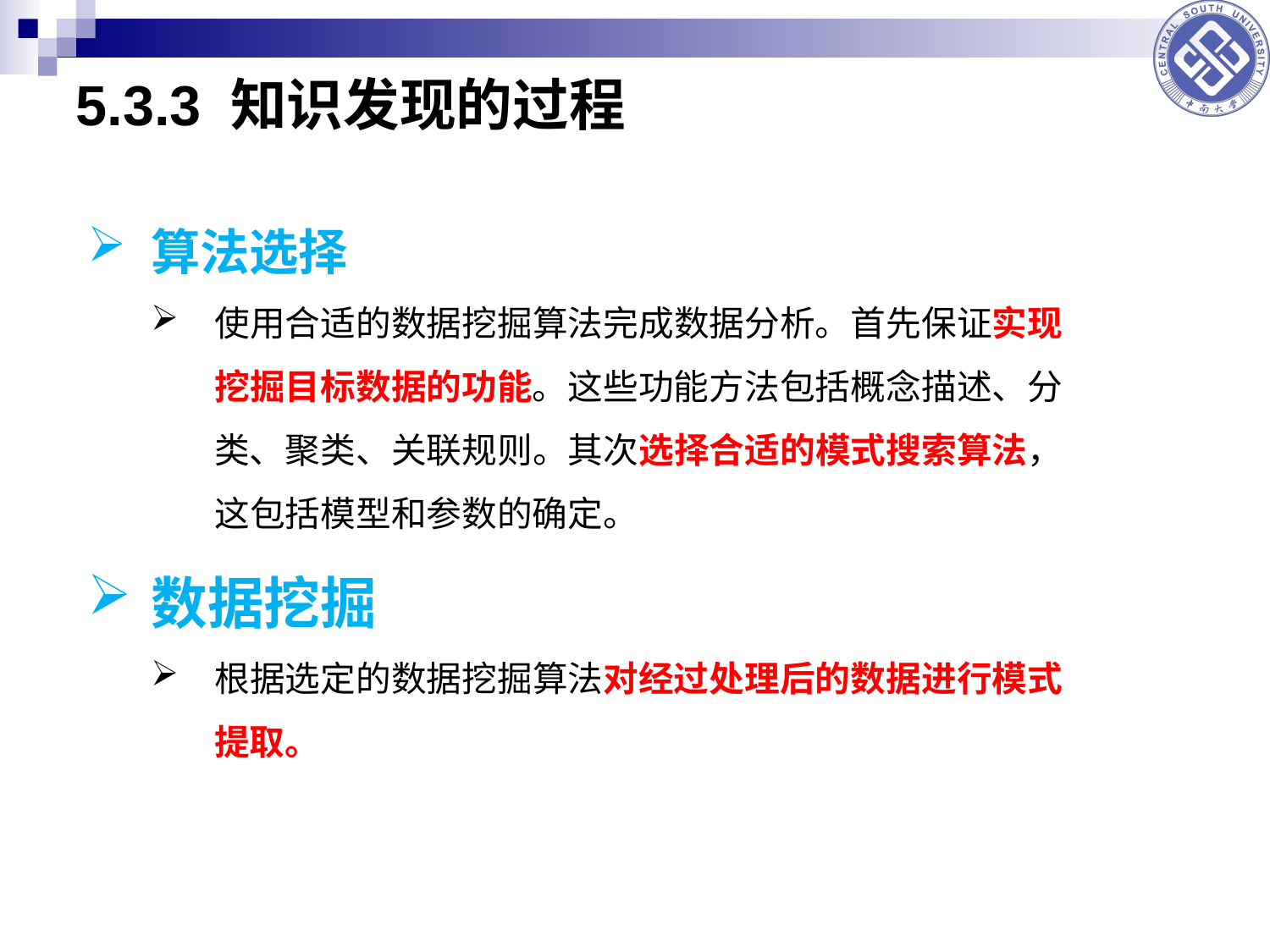

5.3.3 知识发现的过程
算法选择
使用合适的数据挖掘算法完成数据分析。首先保证实现挖掘目标数据的功能。这些功能方法包括概念描述、分类、聚类、关联规则。其次选择合适的模式搜索算法，这包括模型和参数的确定。
数据挖掘
根据选定的数据挖掘算法对经过处理后的数据进行模式提取。